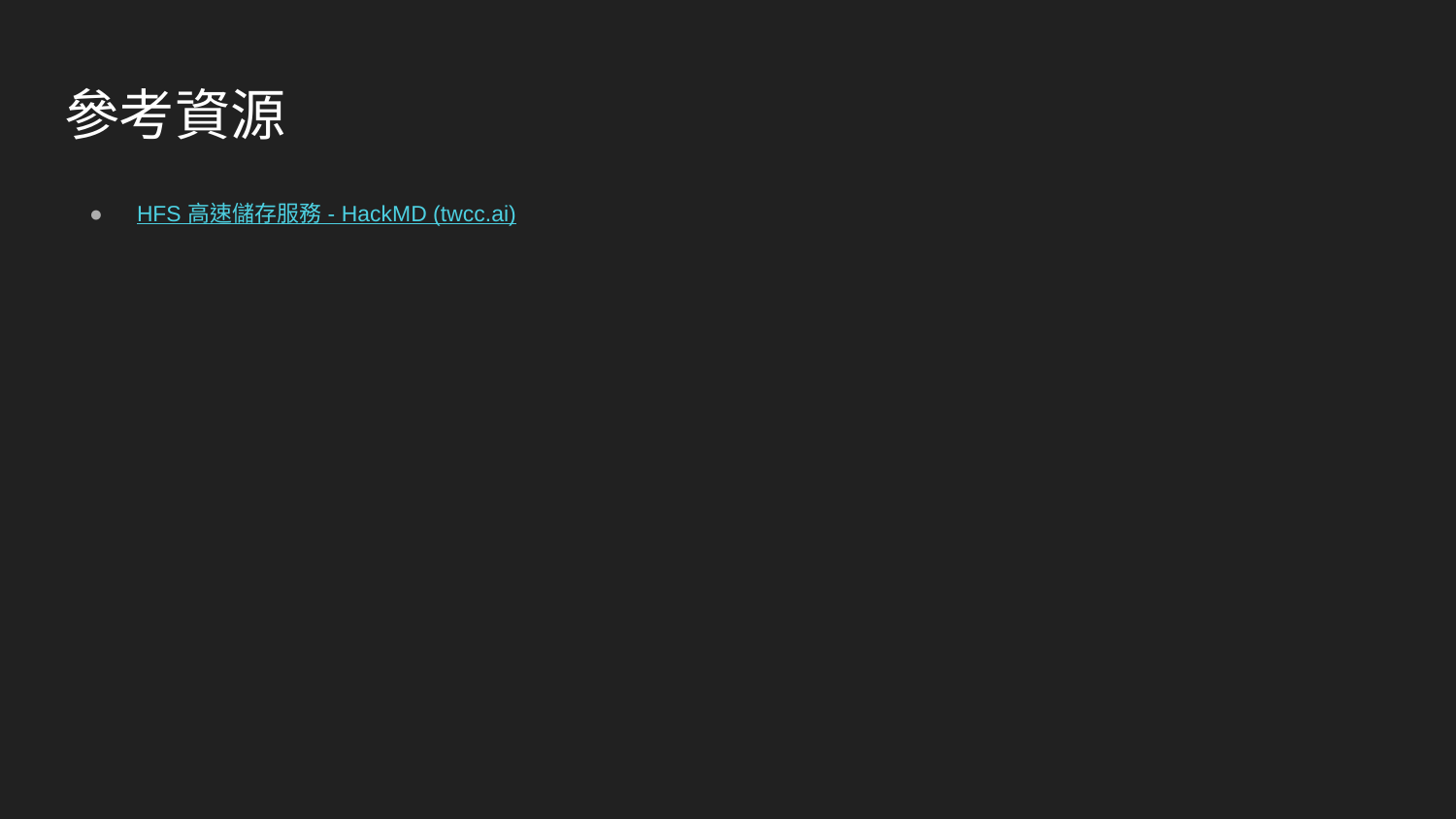

# 參考資源
HFS 高速儲存服務 - HackMD (twcc.ai)